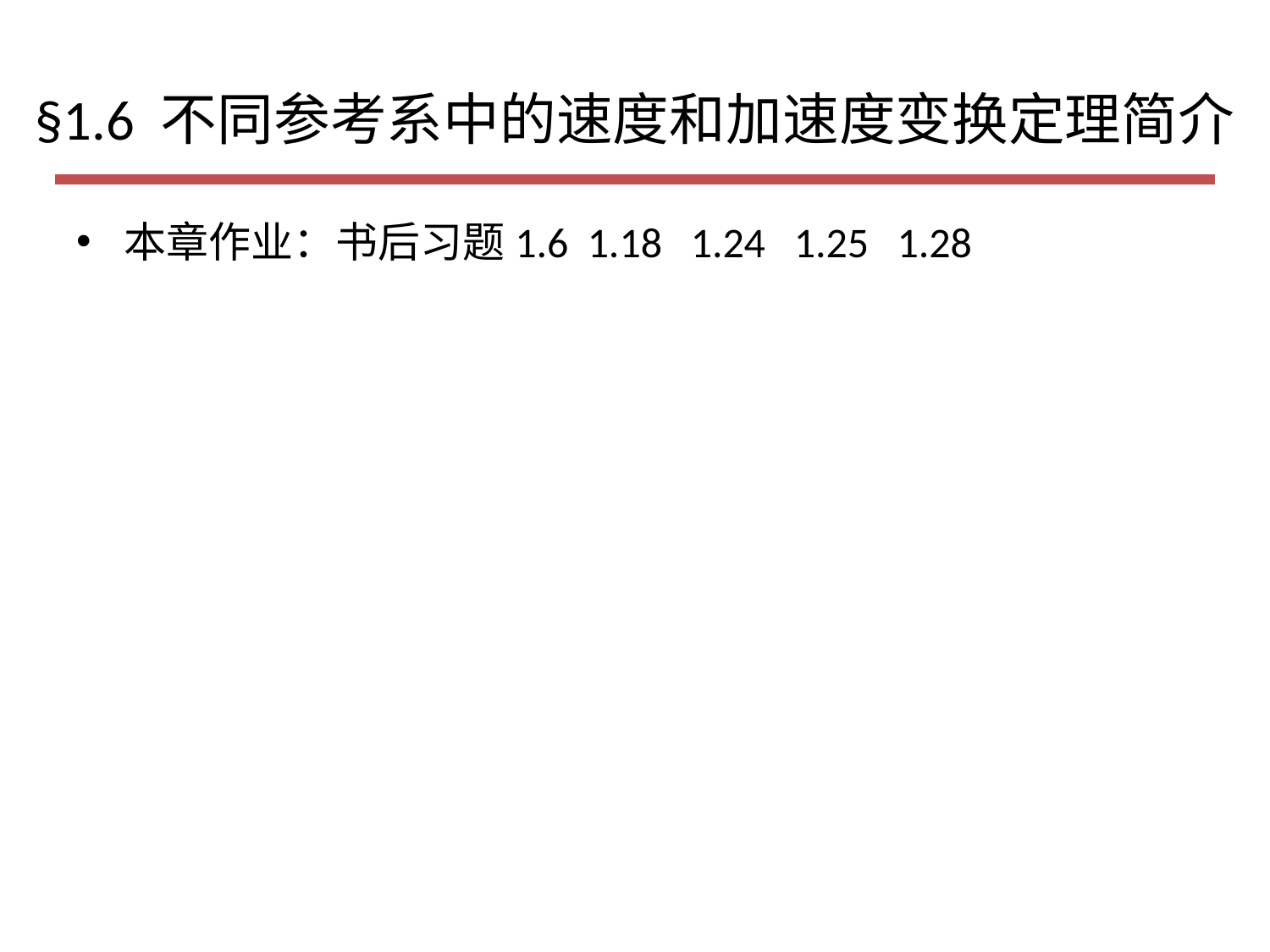

# §1.6 不同参考系中的速度和加速度变换定理简介
本章作业：书后习题1.6  1.18   1.24   1.25   1.28